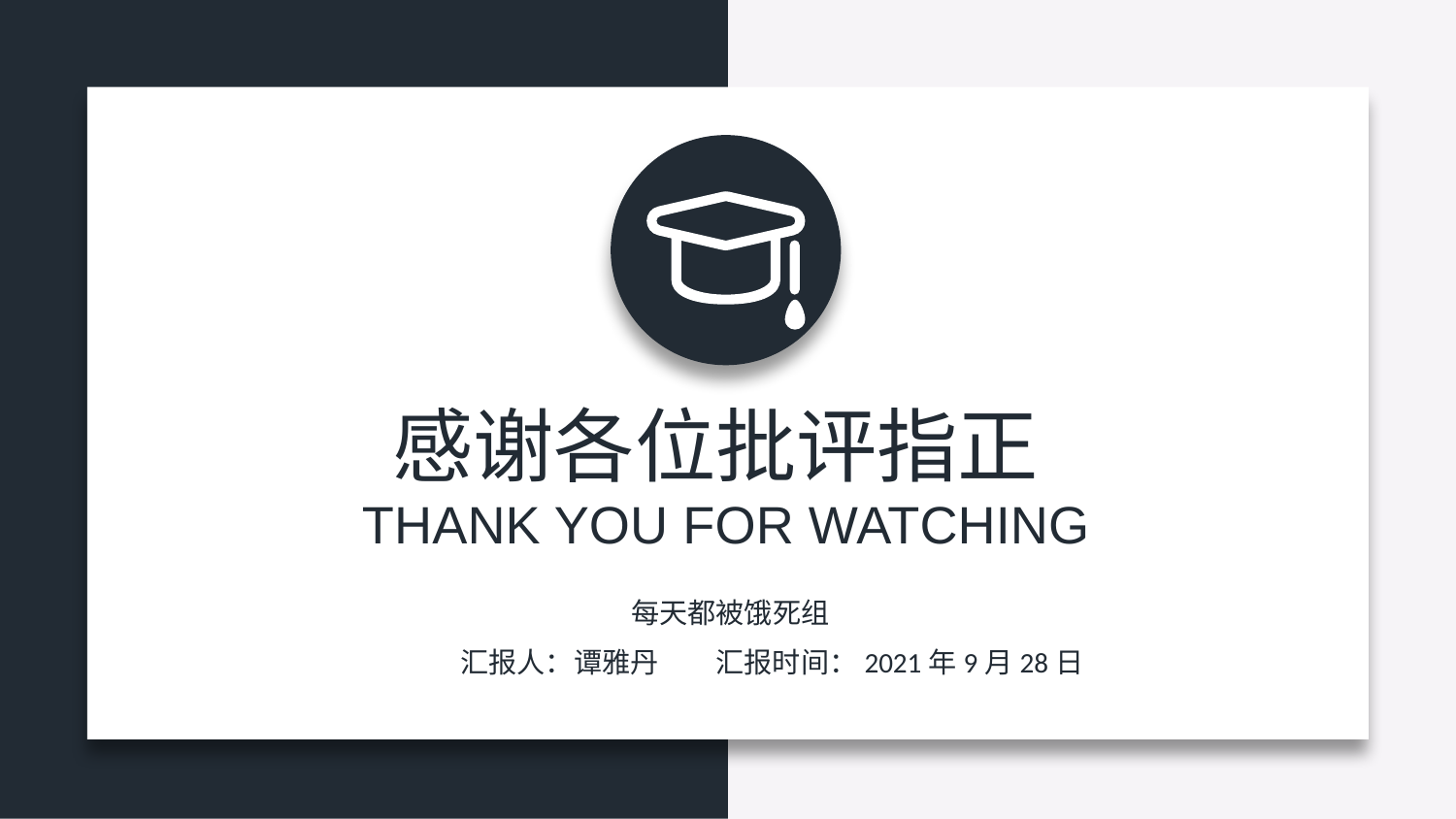

感谢各位批评指正
THANK YOU FOR WATCHING
每天都被饿死组
汇报人：谭雅丹         汇报时间：2021年9月28日